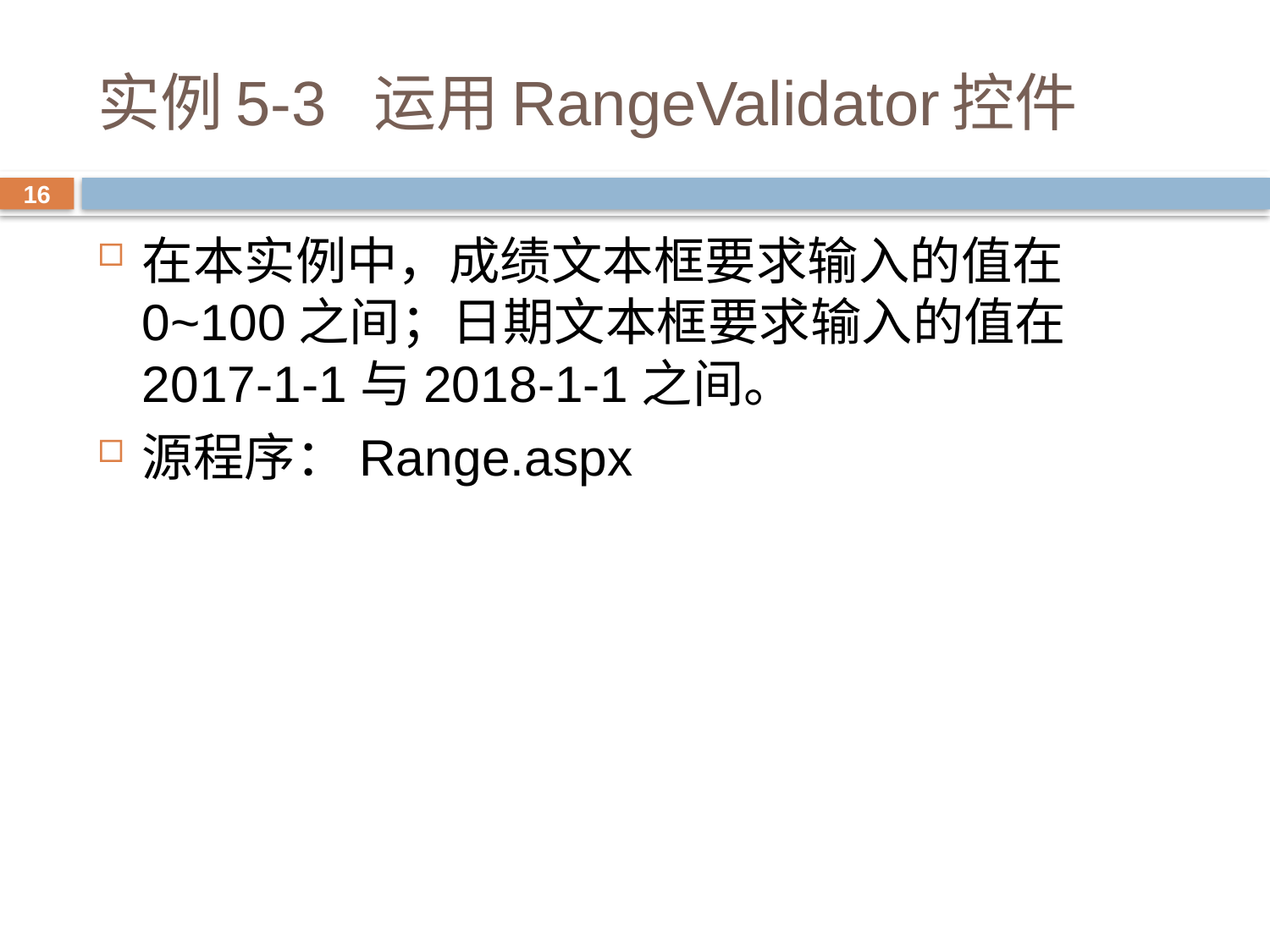

# 实例5-3  运用RangeValidator控件
16
在本实例中，成绩文本框要求输入的值在0~100之间；日期文本框要求输入的值在2017-1-1与2018-1-1之间。
源程序：Range.aspx